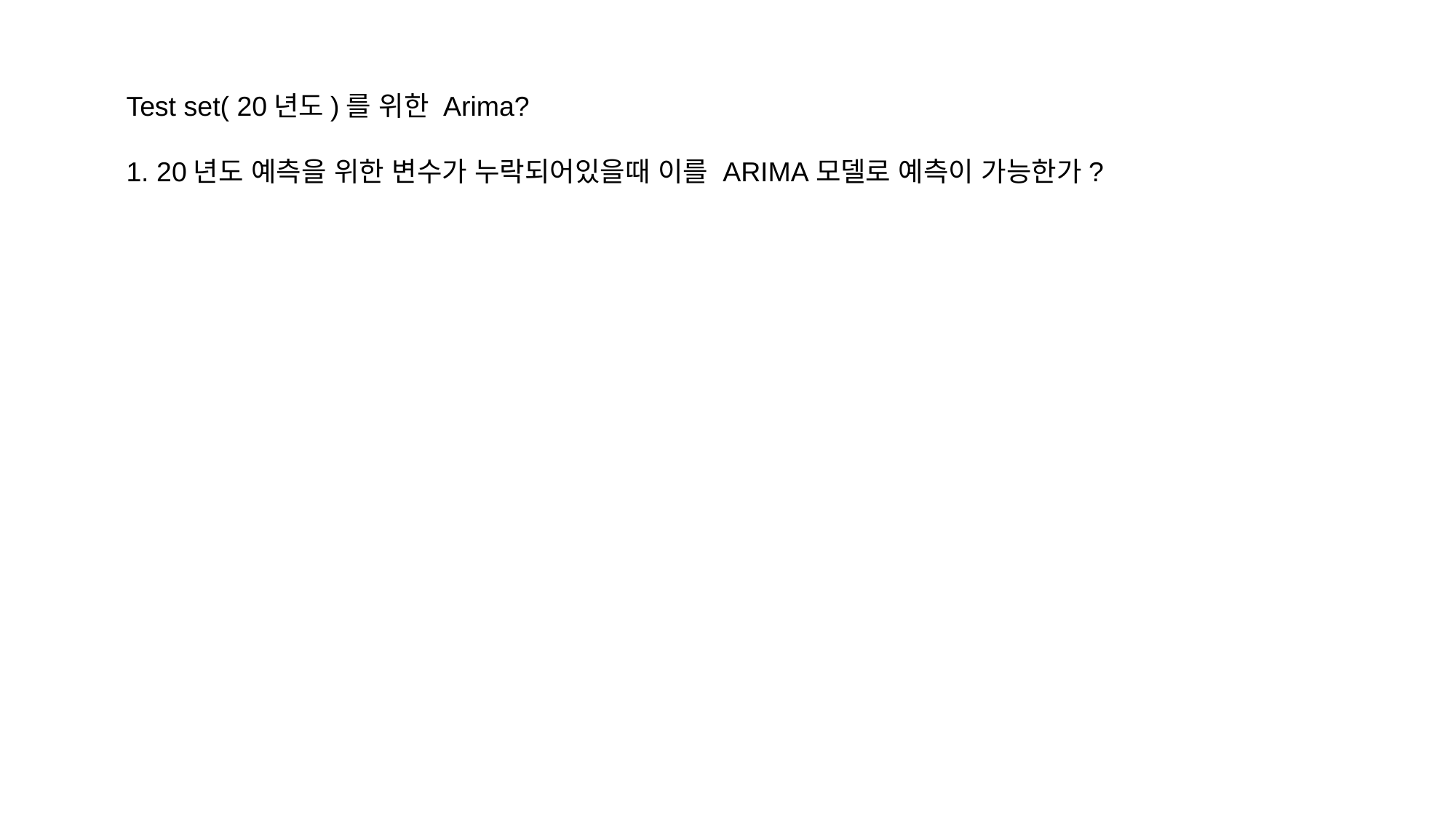

Test set( 20년도)를 위한 Arima?

1. 20년도 예측을 위한 변수가 누락되어있을때 이를 ARIMA모델로 예측이 가능한가?